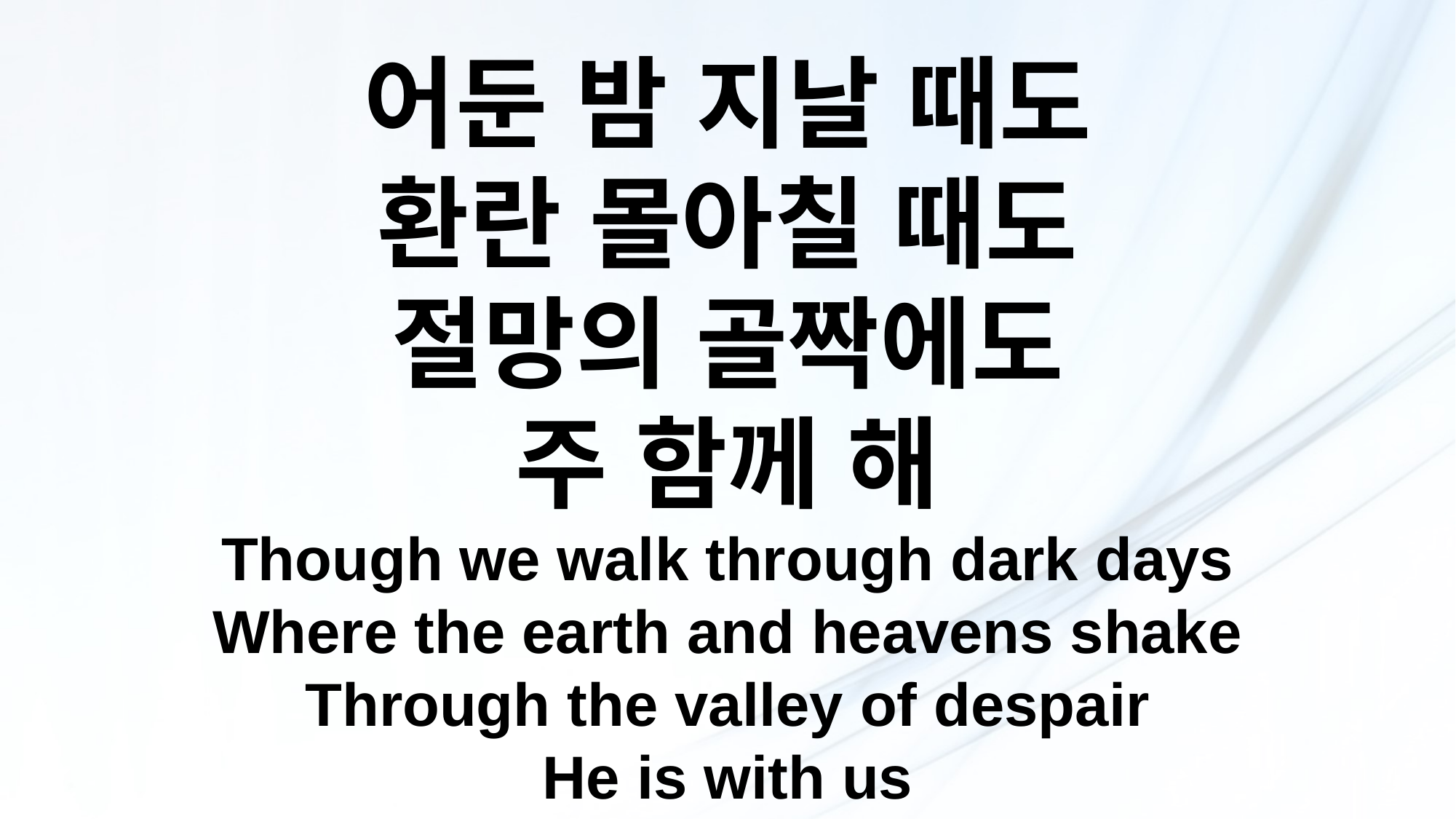

어둔 밤 지날 때도
환란 몰아칠 때도
절망의 골짝에도
주 함께 해
Though we walk through dark days
Where the earth and heavens shake
Through the valley of despair
He is with us